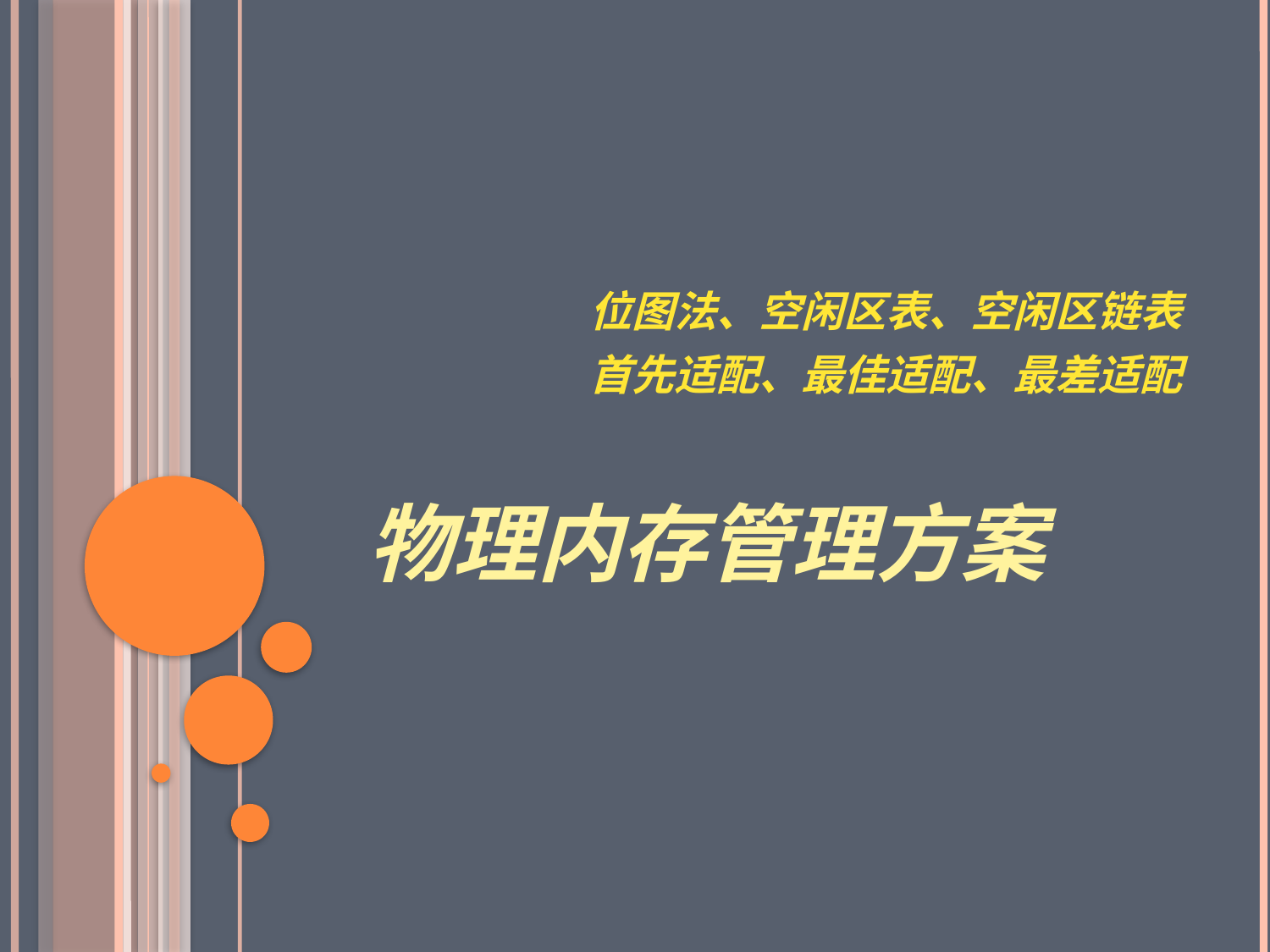

位图法、空闲区表、空闲区链表
                        首先适配、最佳适配、最差适配
# 物理内存管理方案